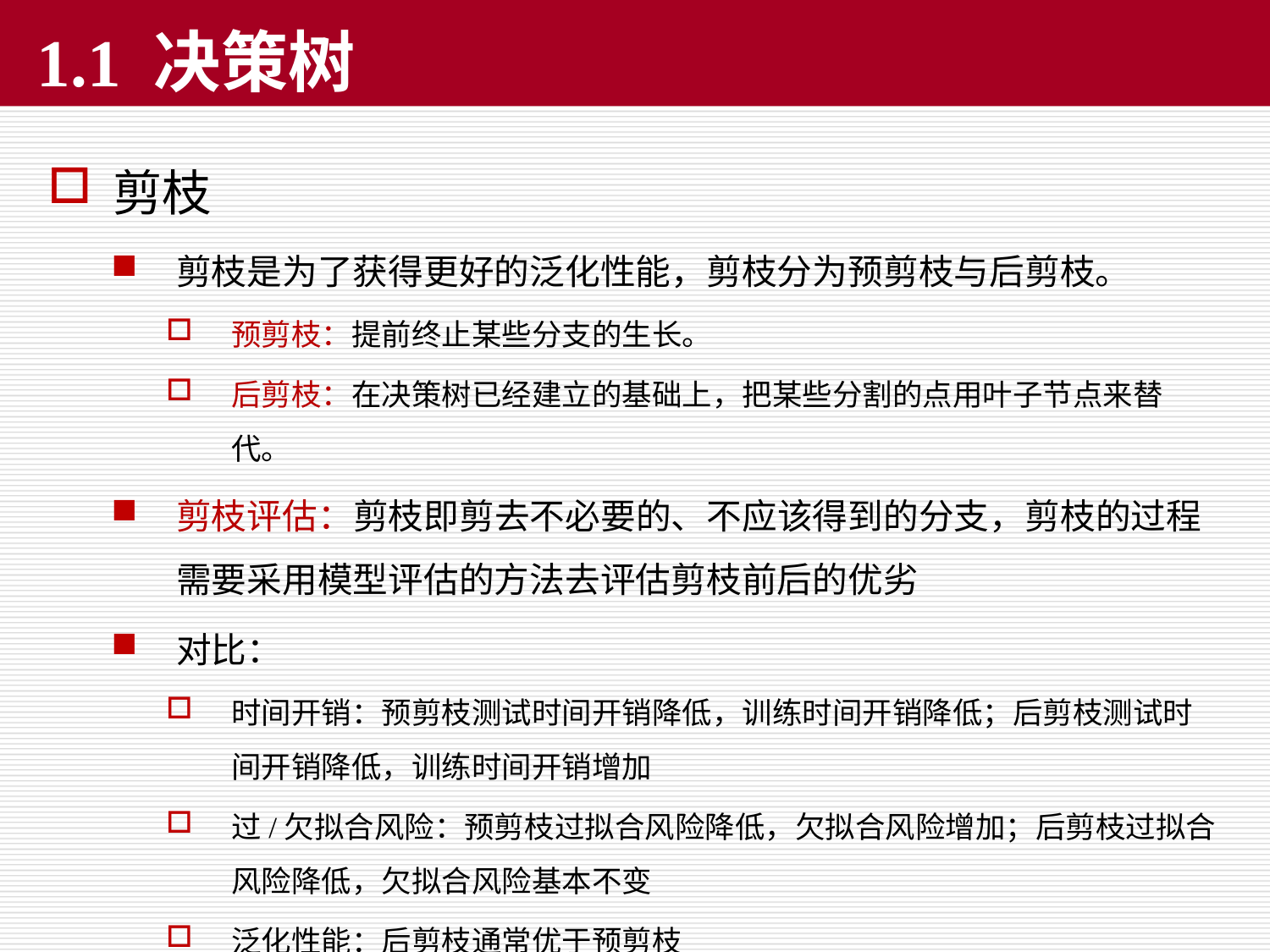

# 1.1 决策树
剪枝
剪枝是为了获得更好的泛化性能，剪枝分为预剪枝与后剪枝。
预剪枝：提前终止某些分支的生长。
后剪枝：在决策树已经建立的基础上，把某些分割的点用叶子节点来替代。
剪枝评估：剪枝即剪去不必要的、不应该得到的分支，剪枝的过程需要采用模型评估的方法去评估剪枝前后的优劣
对比：
时间开销：预剪枝测试时间开销降低，训练时间开销降低；后剪枝测试时间开销降低，训练时间开销增加
过/欠拟合风险：预剪枝过拟合风险降低，欠拟合风险增加；后剪枝过拟合风险降低，欠拟合风险基本不变
泛化性能：后剪枝通常优于预剪枝
7